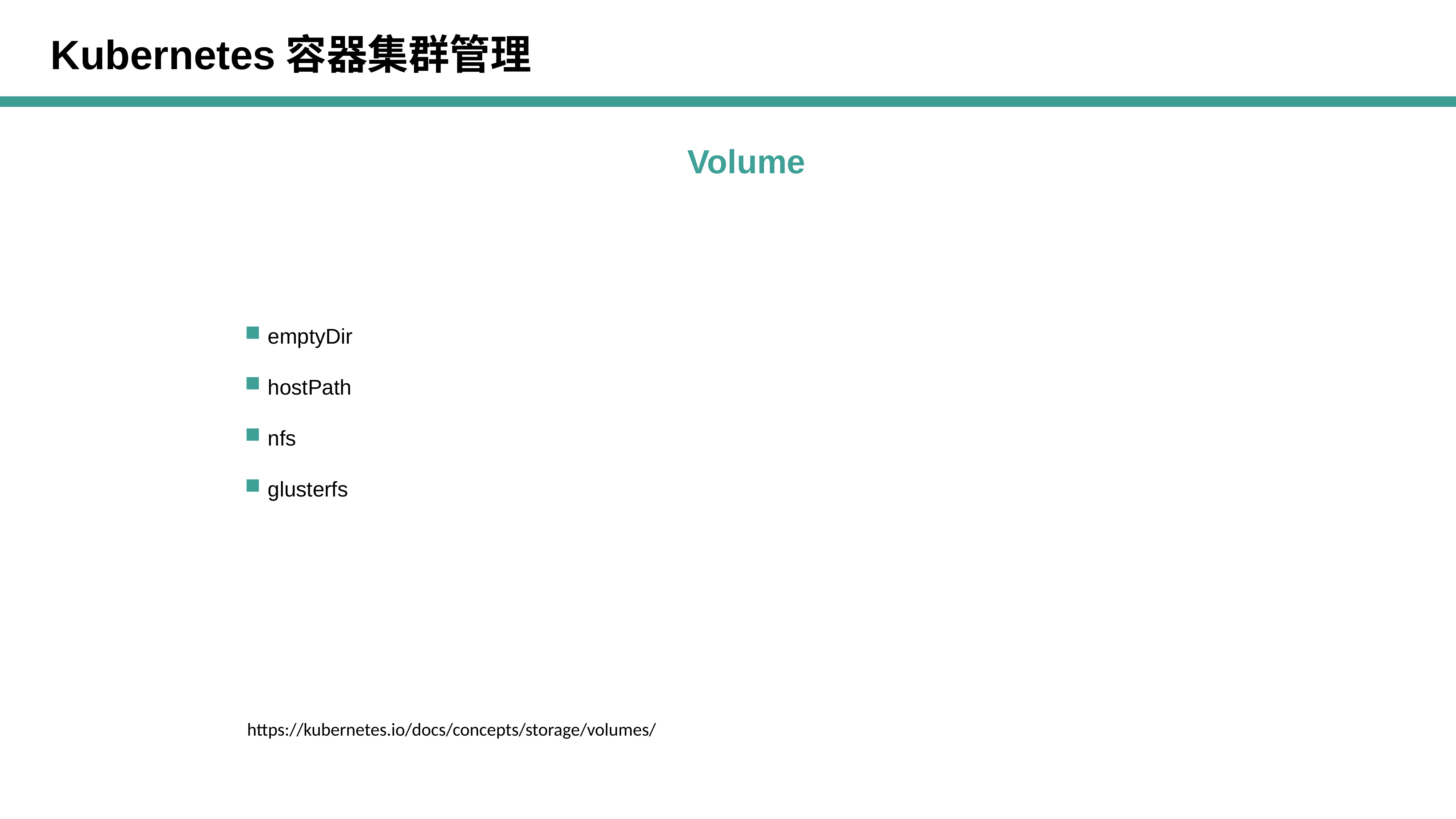

Kubernetes容器集群管理

Volume
 emptyDir
 hostPath
 nfs
 glusterfs
https://kubernetes.io/docs/concepts/storage/volumes/